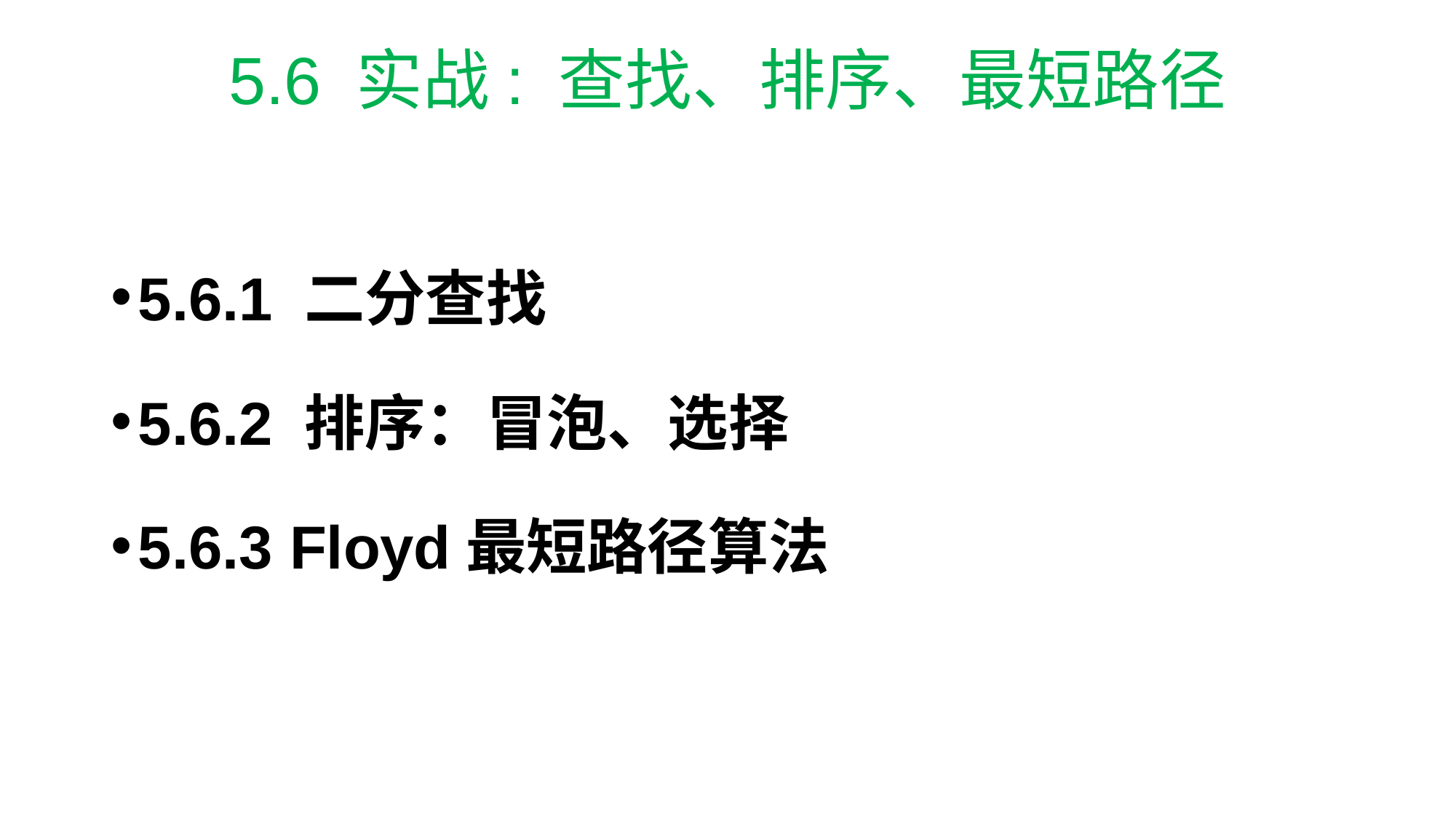

# 5.6 实战: 查找、排序、最短路径
5.6.1 二分查找
5.6.2 排序：冒泡、选择
5.6.3 Floyd最短路径算法